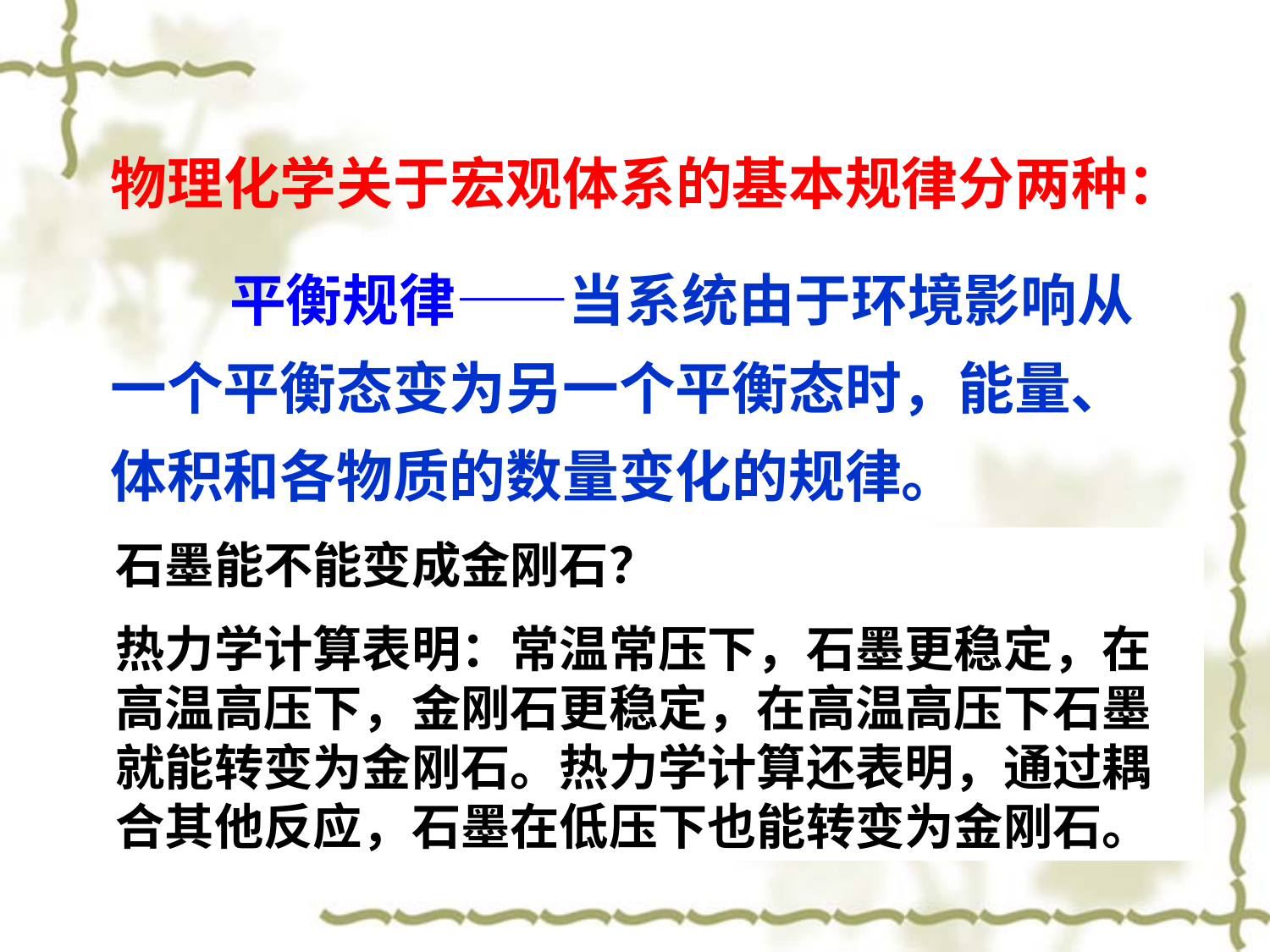

物理化学关于宏观体系的基本规律分两种：
平衡规律——当系统由于环境影响从一个平衡态变为另一个平衡态时，能量、体积和各物质的数量变化的规律。
石墨能不能变成金刚石？
热力学计算表明：常温常压下，石墨更稳定，在高温高压下，金刚石更稳定，在高温高压下石墨就能转变为金刚石。热力学计算还表明，通过耦合其他反应，石墨在低压下也能转变为金刚石。